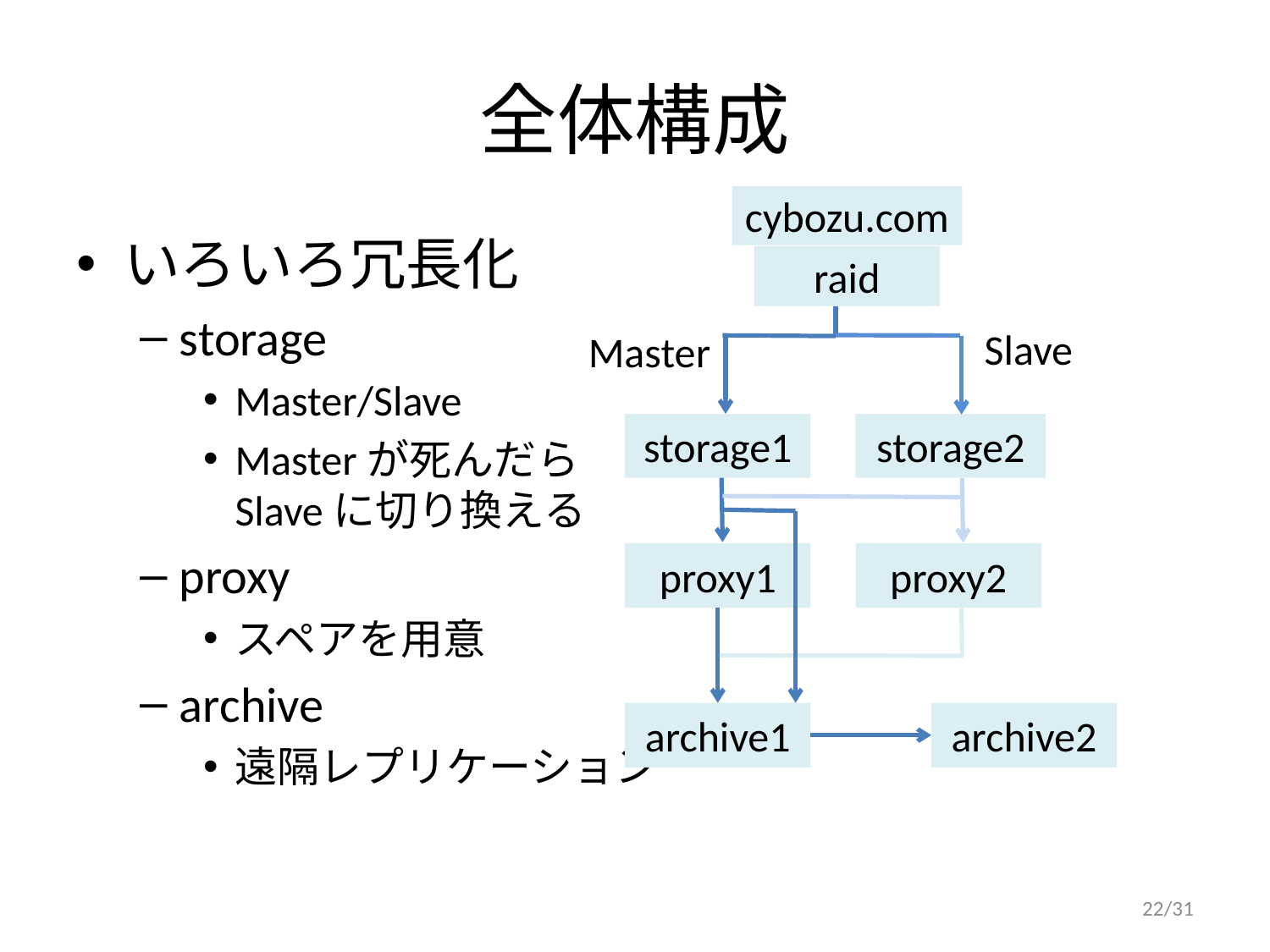

# 全体構成
cybozu.com
いろいろ冗長化
storage
Master/Slave
Masterが死んだら
Slaveに切り換える
proxy
スペアを用意
archive
遠隔レプリケーション
raid
Slave
Master
storage1
storage2
proxy1
proxy2
archive1
archive2
22/31